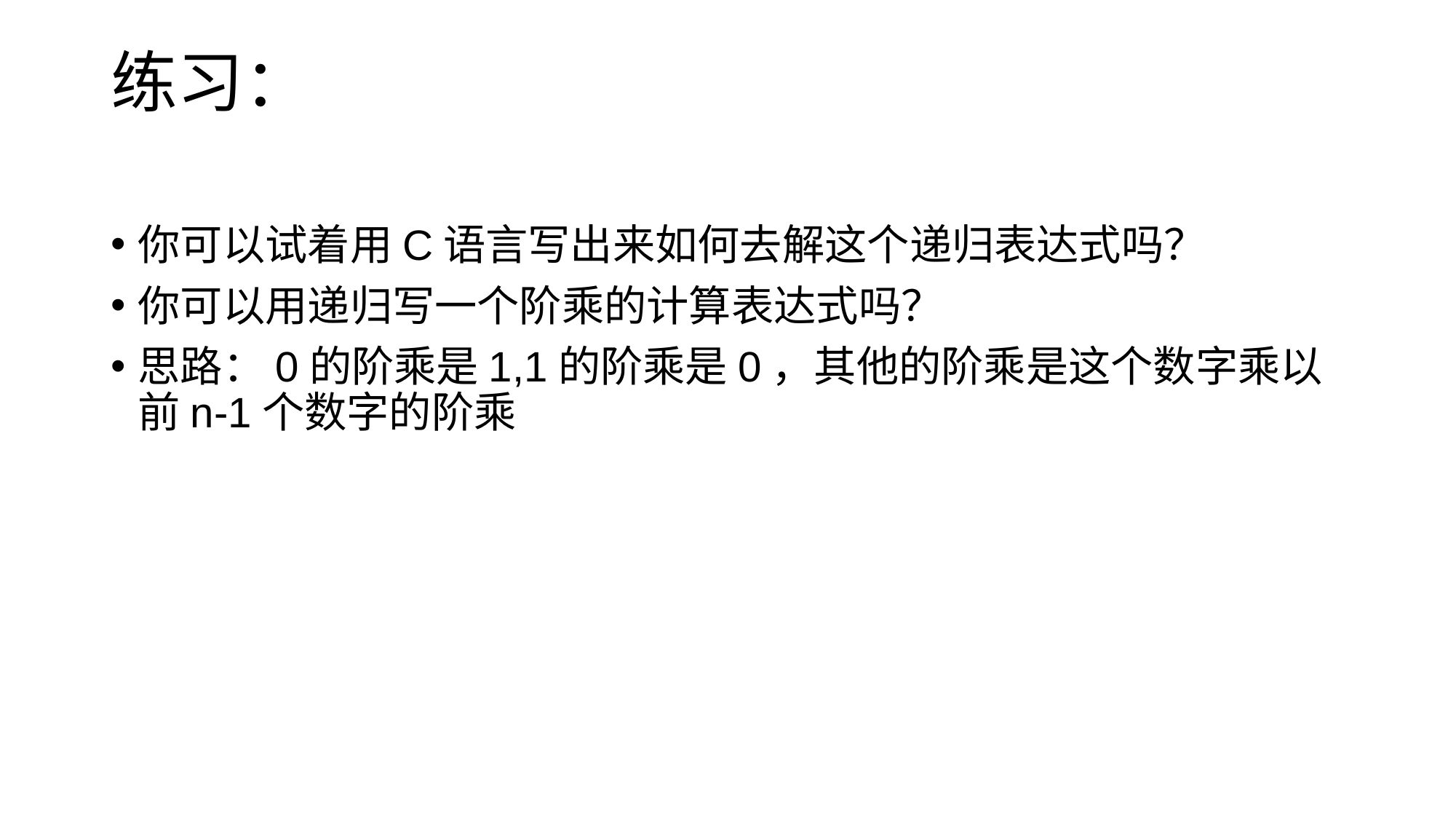

# 练习：
你可以试着用C语言写出来如何去解这个递归表达式吗？
你可以用递归写一个阶乘的计算表达式吗？
思路：0的阶乘是1,1的阶乘是0，其他的阶乘是这个数字乘以前n-1个数字的阶乘